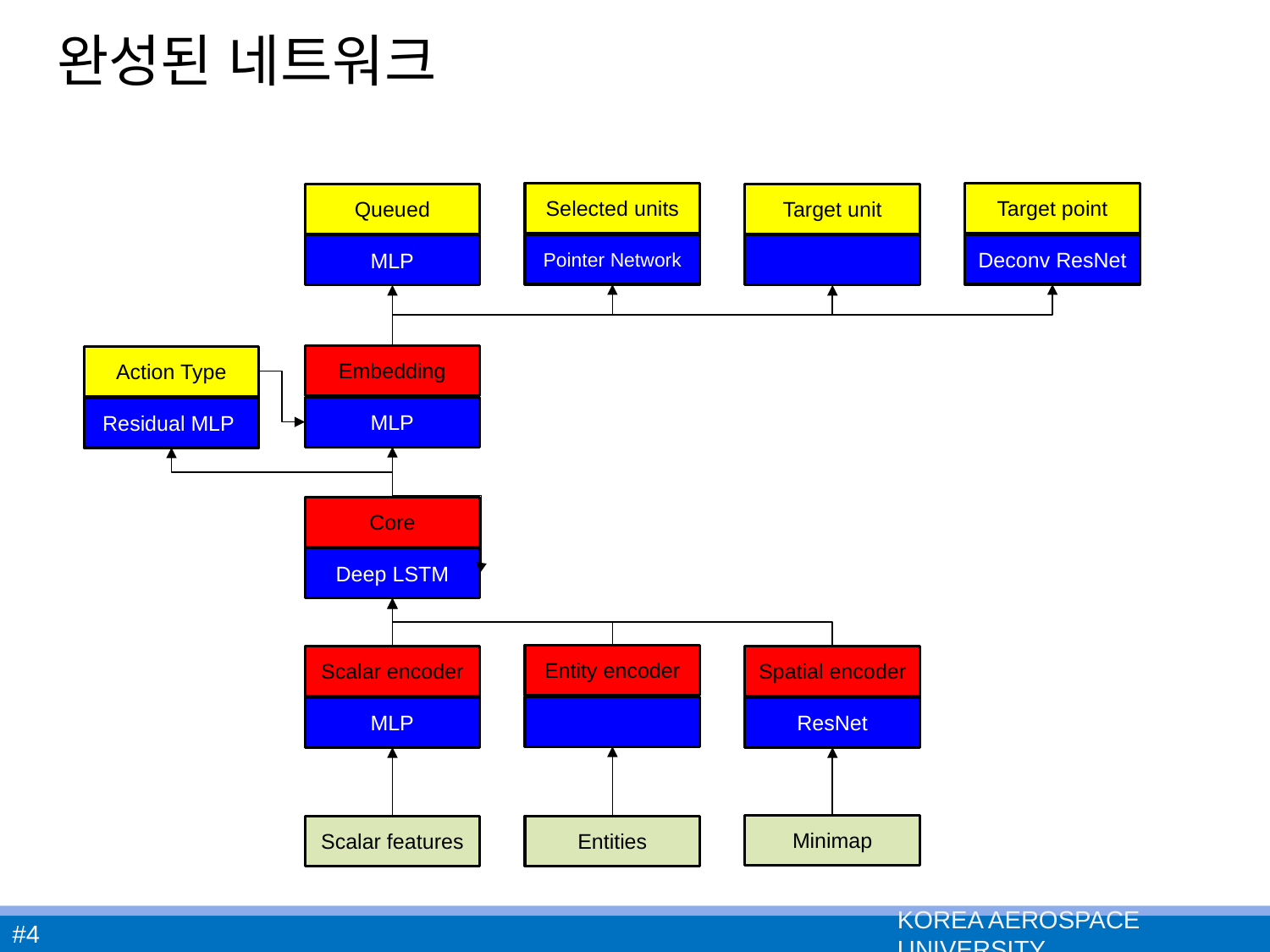

# 완성된 네트워크
Target point
Selected units
Target unit
Queued
Deconv ResNet
Pointer Network

MLP
Embedding
Action Type
MLP
Residual MLP
Core
Deep LSTM
Entity encoder
Spatial encoder
Scalar encoder

ResNet
MLP
Minimap
Scalar features
Entities
#4